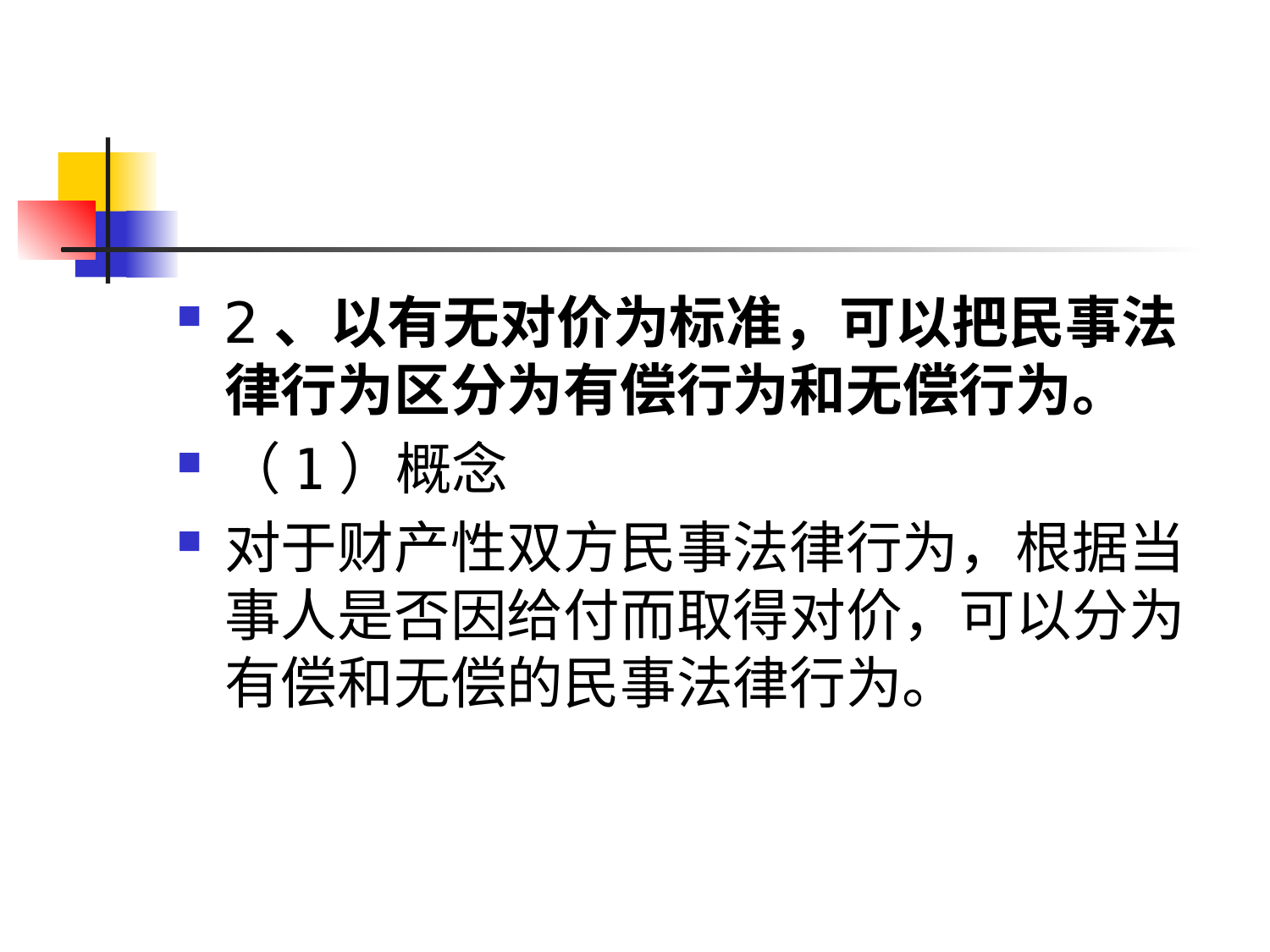

#
2、以有无对价为标准，可以把民事法律行为区分为有偿行为和无偿行为。
（1）概念
对于财产性双方民事法律行为，根据当事人是否因给付而取得对价，可以分为有偿和无偿的民事法律行为。